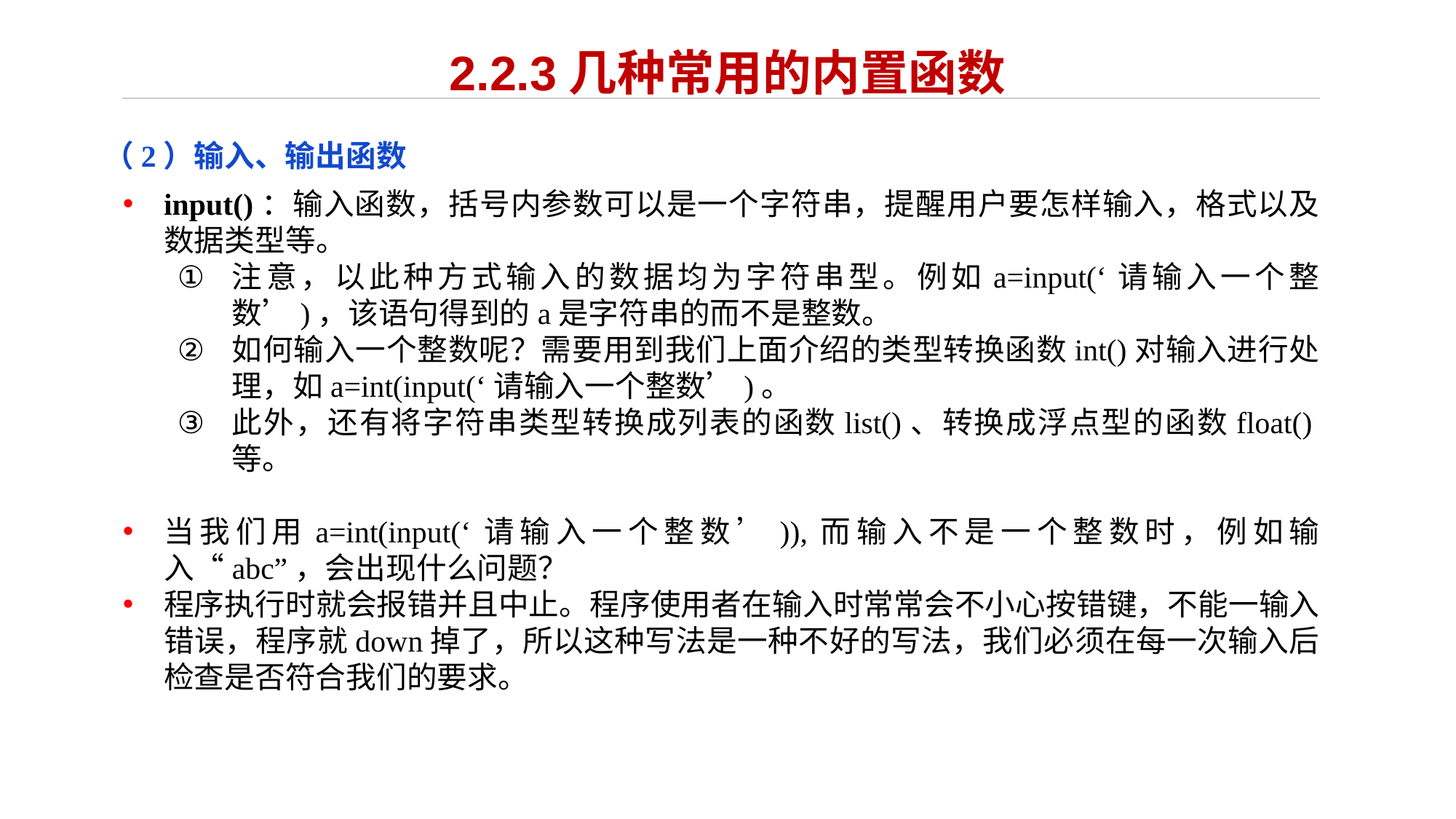

# 2.2.3几种常用的内置函数

（2）输入、输出函数
input()：输入函数，括号内参数可以是一个字符串，提醒用户要怎样输入，格式以及数据类型等。
注意，以此种方式输入的数据均为字符串型。例如a=input(‘请输入一个整数’)，该语句得到的a是字符串的而不是整数。
如何输入一个整数呢？需要用到我们上面介绍的类型转换函数int()对输入进行处理，如a=int(input(‘请输入一个整数’)。
此外，还有将字符串类型转换成列表的函数list()、转换成浮点型的函数float()等。

当我们用a=int(input(‘请输入一个整数’)),而输入不是一个整数时，例如输入“abc”，会出现什么问题？
程序执行时就会报错并且中止。程序使用者在输入时常常会不小心按错键，不能一输入错误，程序就down掉了，所以这种写法是一种不好的写法，我们必须在每一次输入后检查是否符合我们的要求。